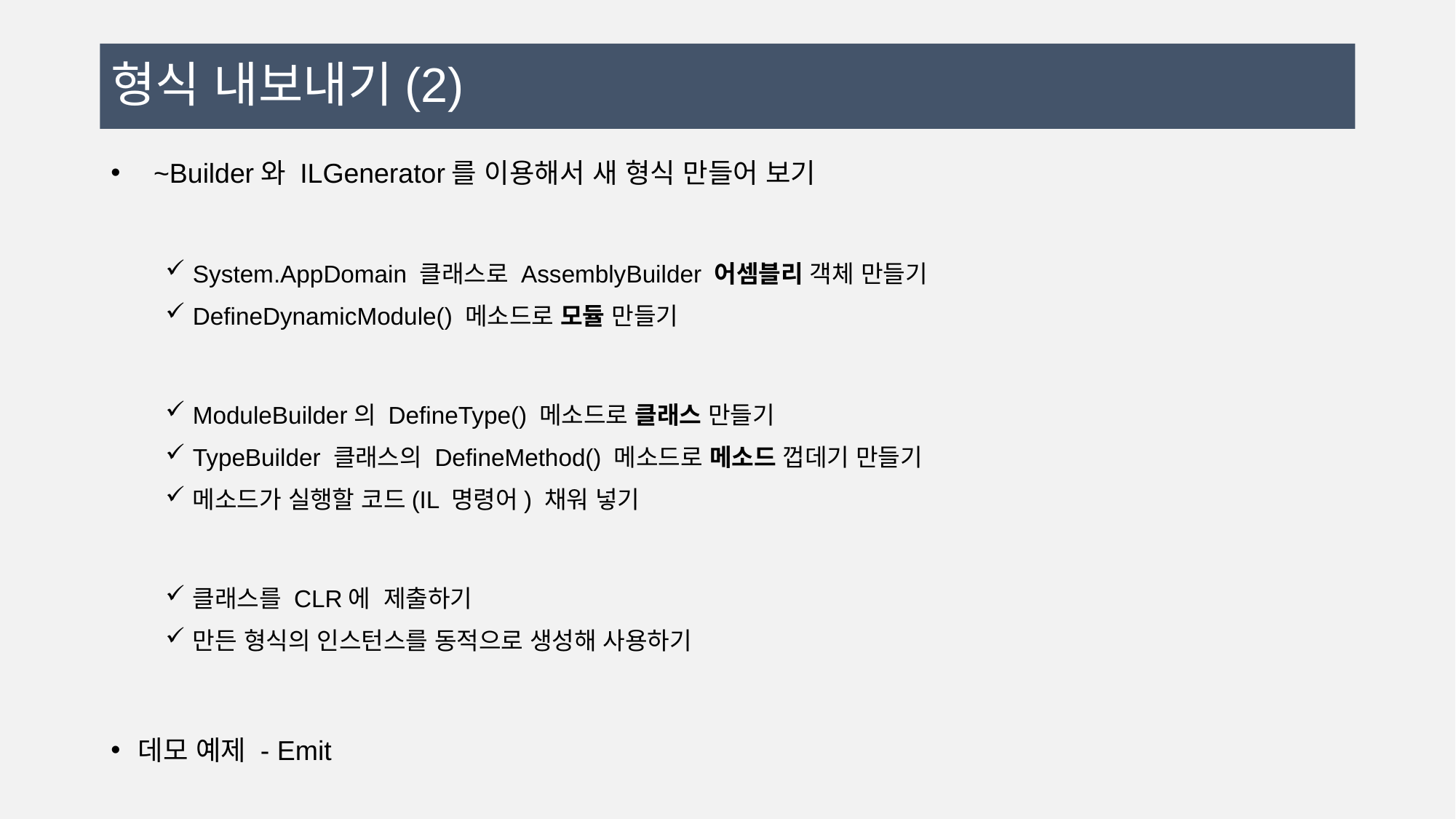

# 형식 내보내기(2)
  ~Builder와 ILGenerator를 이용해서 새 형식 만들어 보기

System.AppDomain 클래스로 AssemblyBuilder 어셈블리 객체 만들기
DefineDynamicModule() 메소드로 모듈 만들기

ModuleBuilder의 DefineType() 메소드로 클래스 만들기
TypeBuilder 클래스의 DefineMethod() 메소드로 메소드 껍데기 만들기
메소드가 실행할 코드(IL 명령어) 채워 넣기

클래스를 CLR에  제출하기
만든 형식의 인스턴스를 동적으로 생성해 사용하기

데모 예제 - Emit